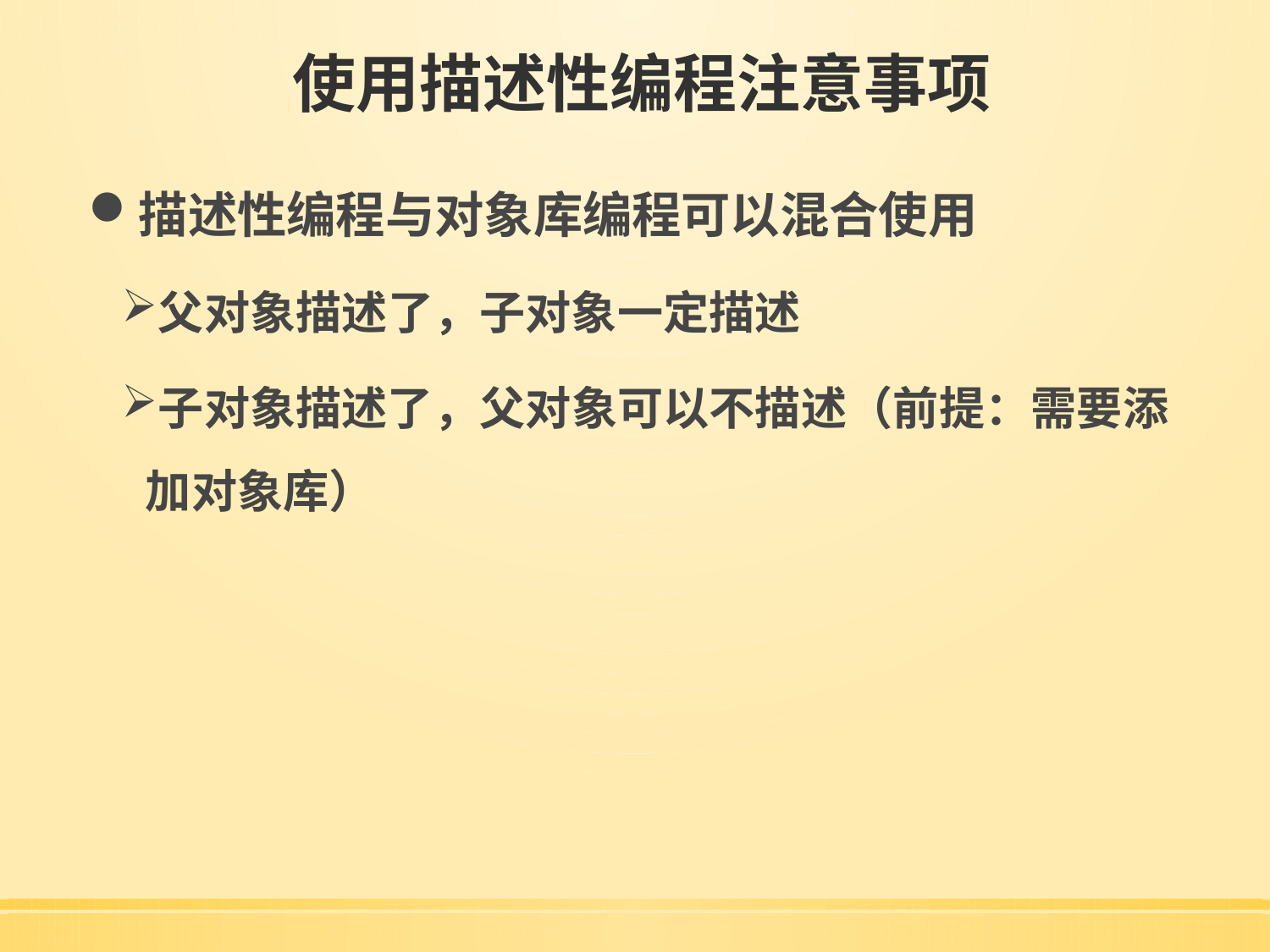

# 使用描述性编程注意事项
描述性编程与对象库编程可以混合使用
父对象描述了，子对象一定描述
子对象描述了，父对象可以不描述（前提：需要添加对象库）